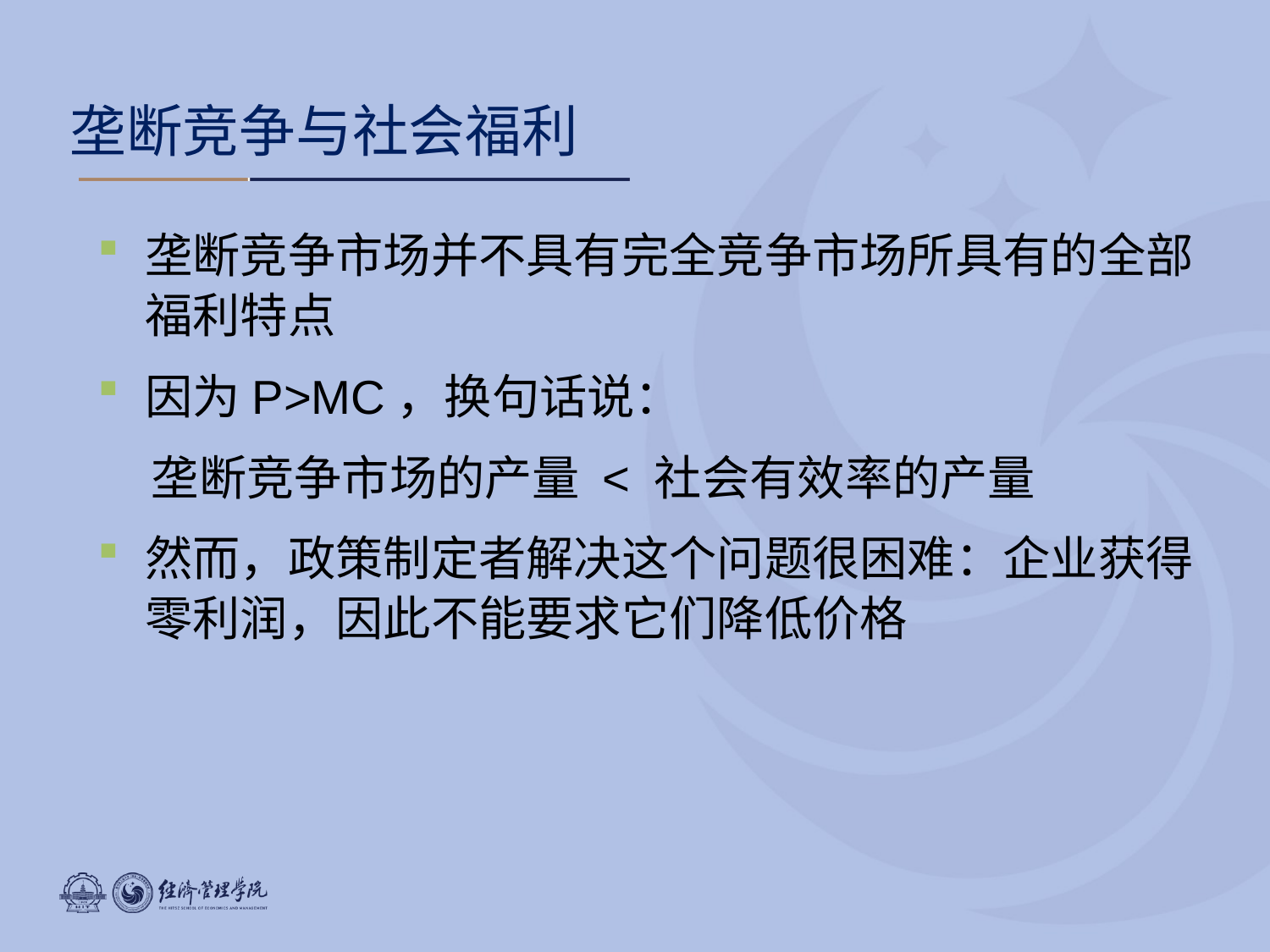

垄断竞争与社会福利
垄断竞争市场并不具有完全竞争市场所具有的全部福利特点
因为P>MC，换句话说：
    垄断竞争市场的产量 < 社会有效率的产量
然而，政策制定者解决这个问题很困难：企业获得零利润，因此不能要求它们降低价格